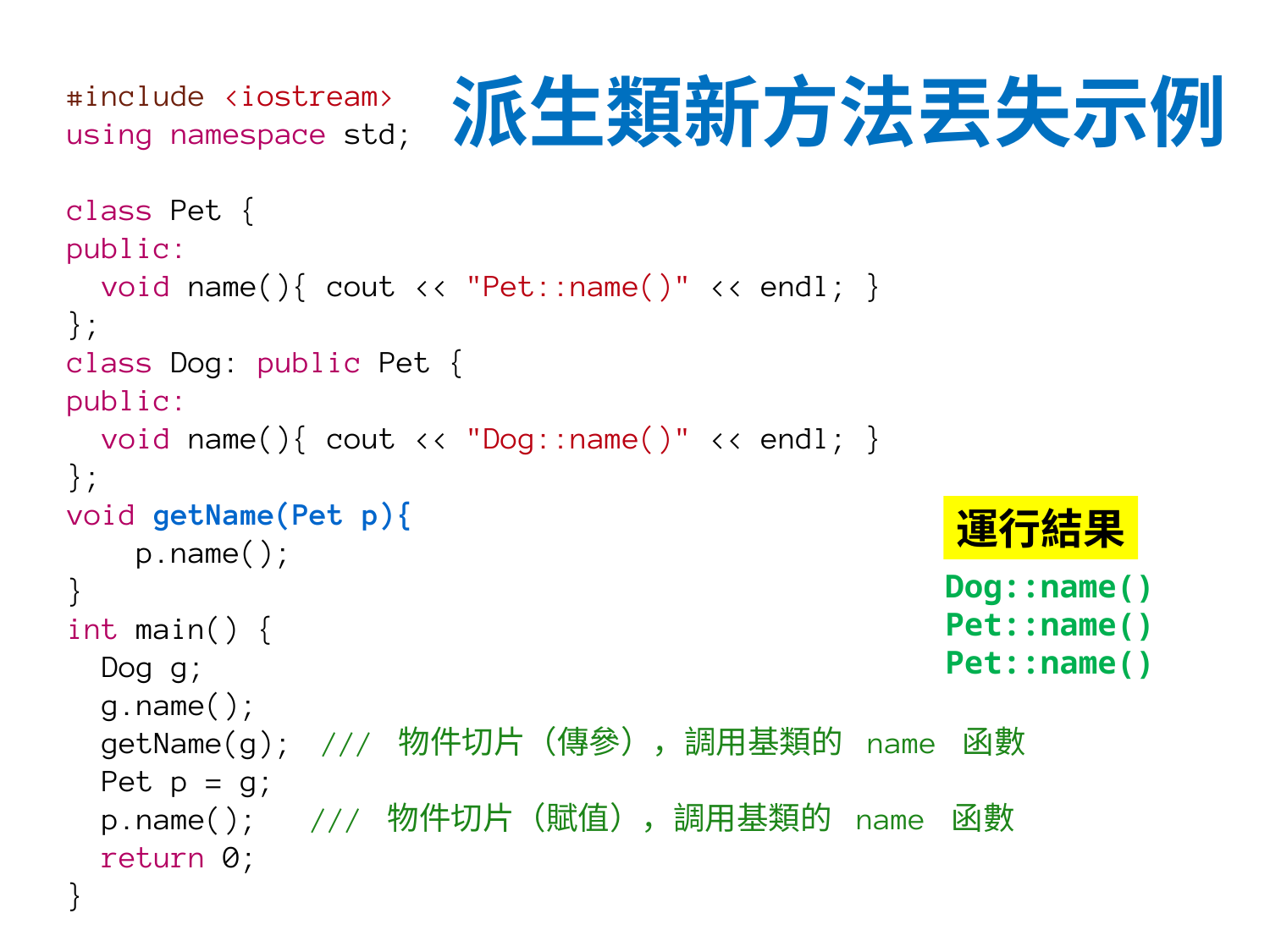

# 派生類新方法丟失示例
#include <iostream>
using namespace std;

class Pet {
public:
  void name(){ cout << "Pet::name()" << endl; }
};
class Dog: public Pet {
public:
  void name(){ cout << "Dog::name()" << endl; }
};
void getName(Pet p){
    p.name();
}
int main() {
  Dog g;
  g.name();
  getName(g); 	/// 物件切片（傳參），調用基類的 name 函數
  Pet p = g;
  p.name();   /// 物件切片（賦值），調用基類的 name 函數
  return 0;
}
運行結果
Dog::name()
Pet::name()
Pet::name()